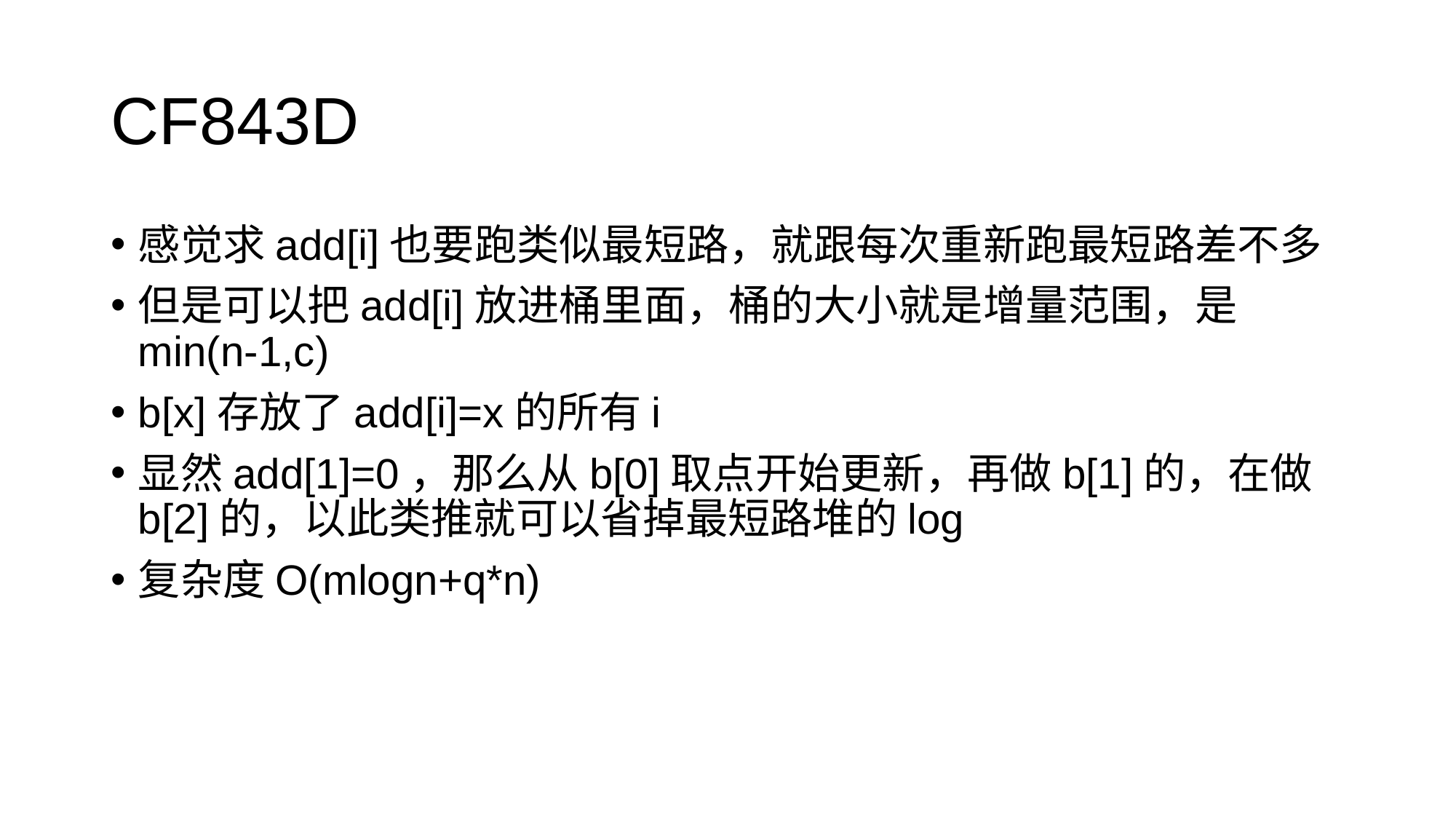

# CF843D
感觉求add[i]也要跑类似最短路，就跟每次重新跑最短路差不多
但是可以把add[i]放进桶里面，桶的大小就是增量范围，是min(n-1,c)
b[x]存放了add[i]=x的所有i
显然add[1]=0，那么从b[0]取点开始更新，再做b[1]的，在做b[2]的，以此类推就可以省掉最短路堆的log
复杂度O(mlogn+q*n)